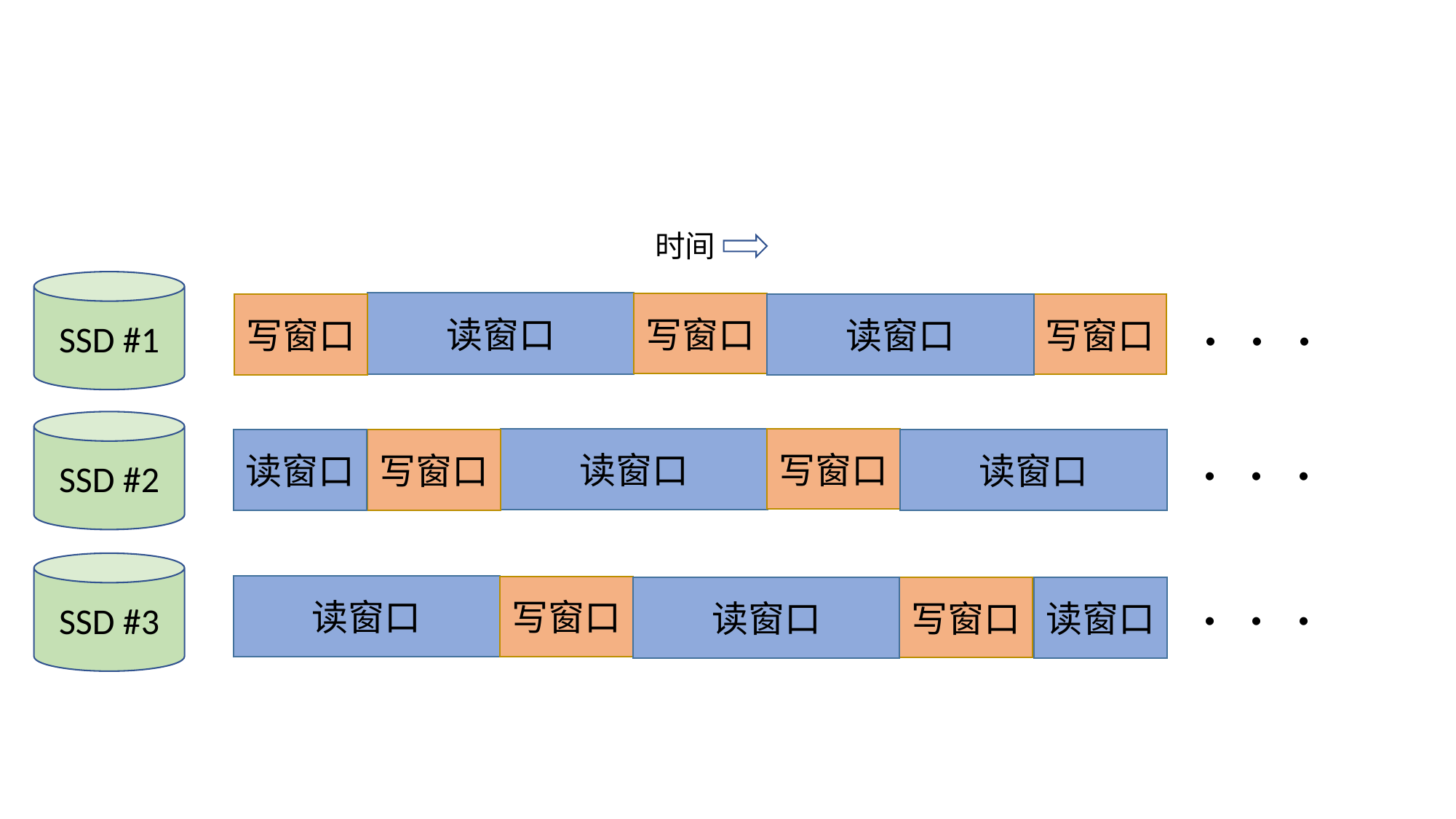

#
时间

SSD #1
.  .  .
读窗口
写窗口
写窗口
读窗口
写窗口
.  .  .
SSD #2
读窗口
写窗口
读窗口
写窗口
读窗口
SSD #3
.  .  .
读窗口
写窗口
读窗口
读窗口
写窗口